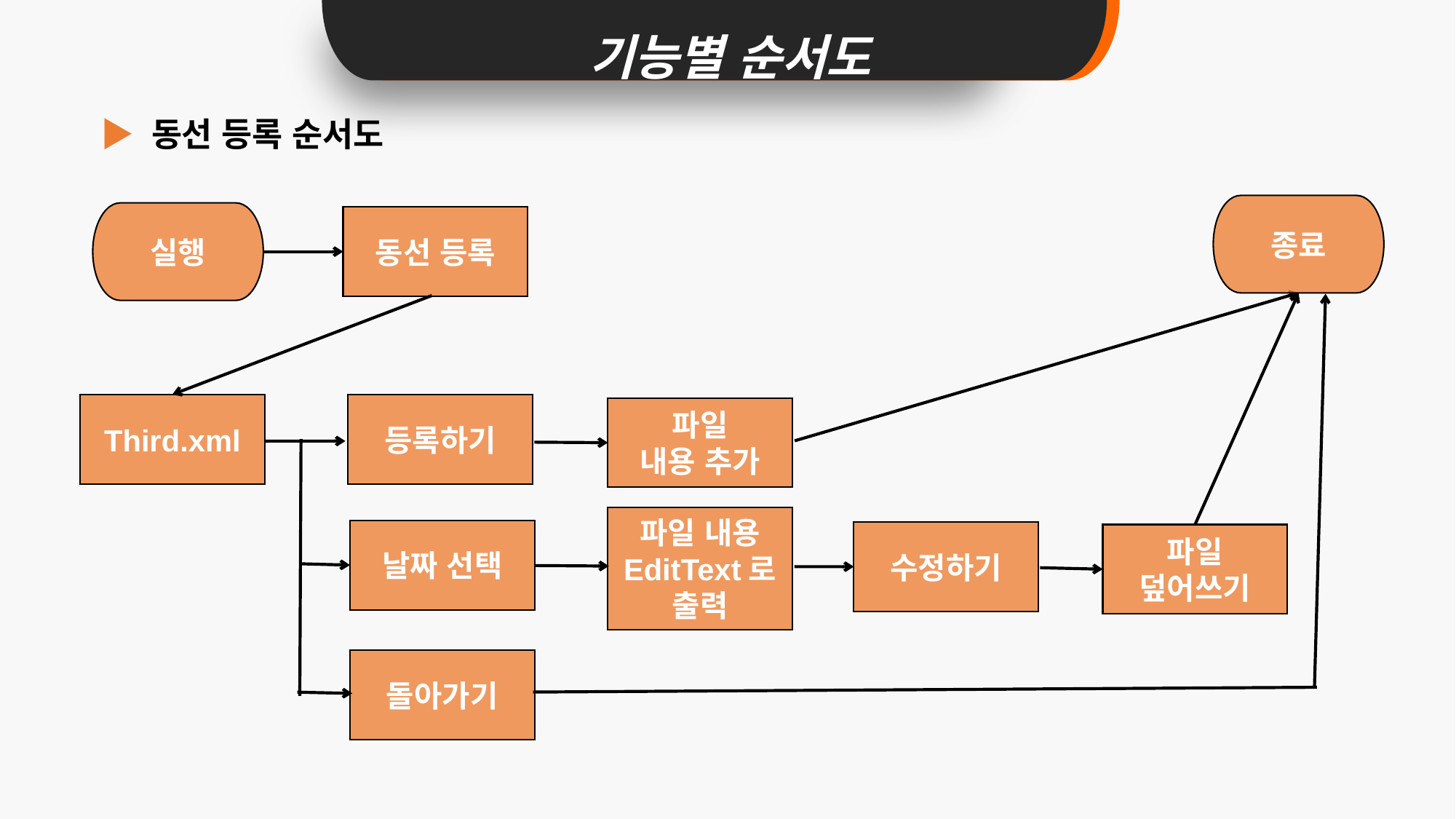

기능별 순서도

# ▶ 동선 등록 순서도
종료
실행
동선 등록
Third.xml
등록하기
파일
내용 추가
파일 내용
EditText로 출력
날짜 선택
수정하기
파일
덮어쓰기
돌아가기